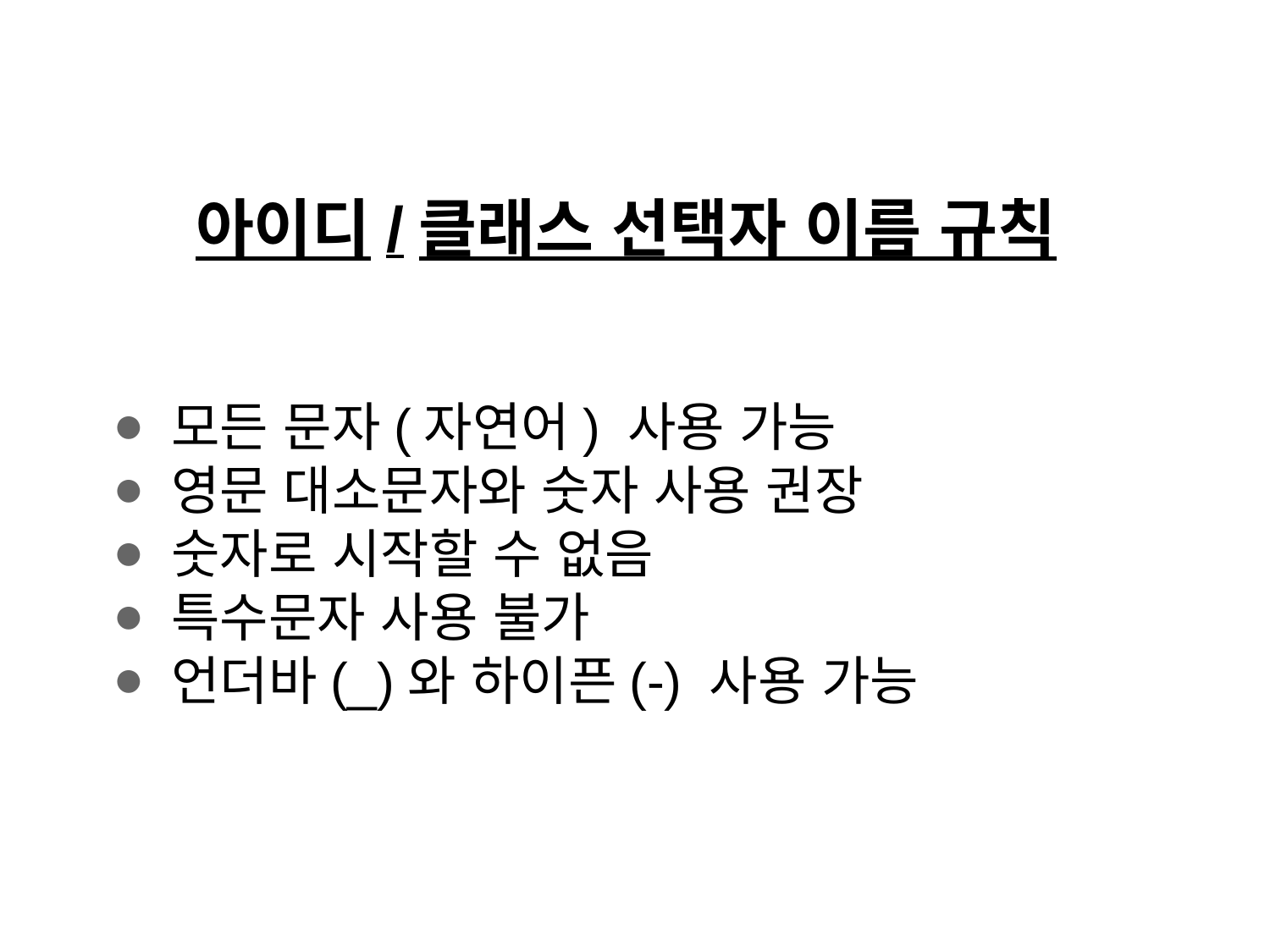

# 아이디/클래스 선택자 이름 규칙
모든 문자(자연어) 사용 가능
영문 대소문자와 숫자 사용 권장
숫자로 시작할 수 없음
특수문자 사용 불가
언더바(_)와 하이픈(-) 사용 가능